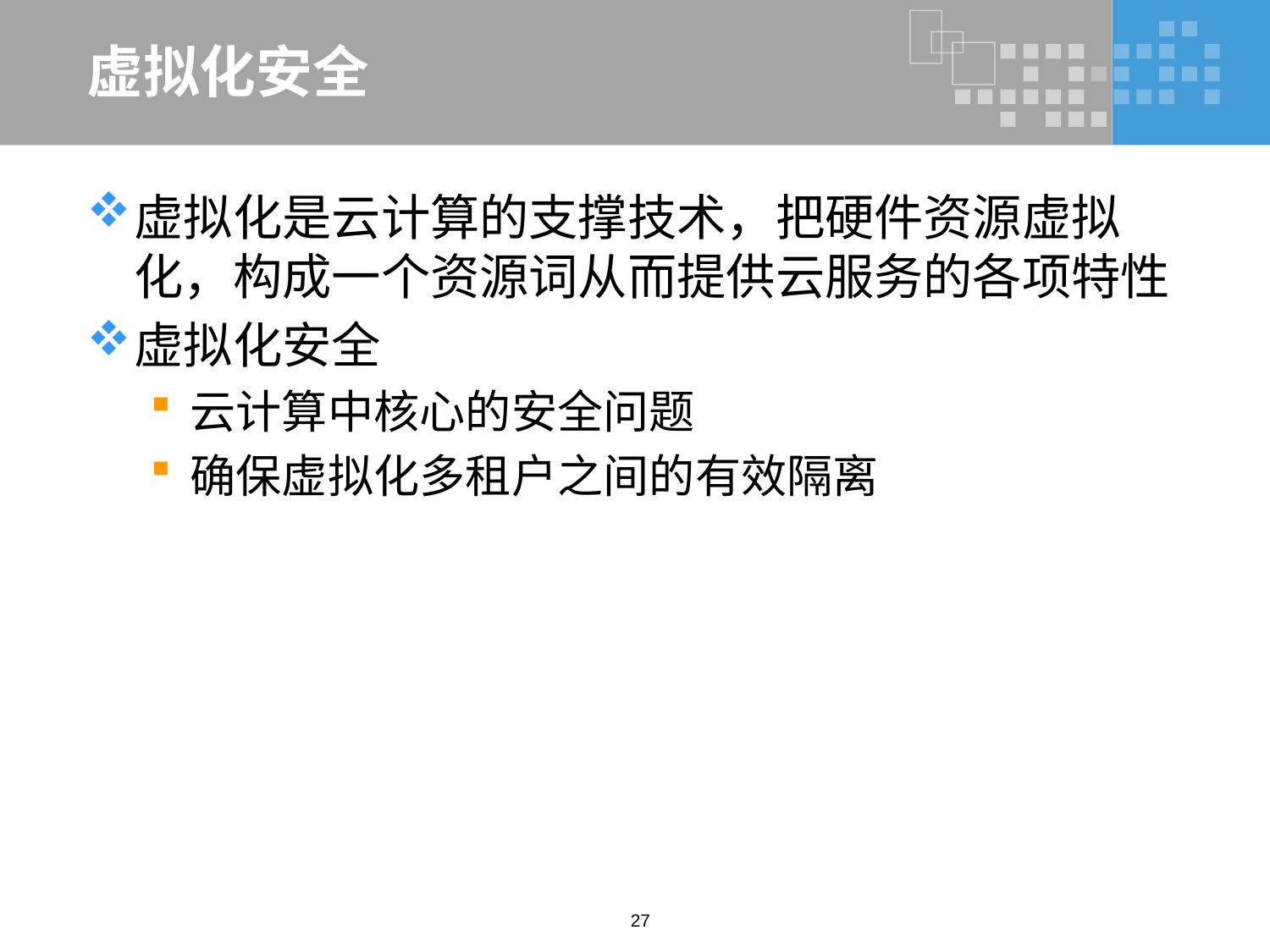

# 虚拟化安全
虚拟化是云计算的支撑技术，把硬件资源虚拟化，构成一个资源词从而提供云服务的各项特性
虚拟化安全
云计算中核心的安全问题
确保虚拟化多租户之间的有效隔离

27